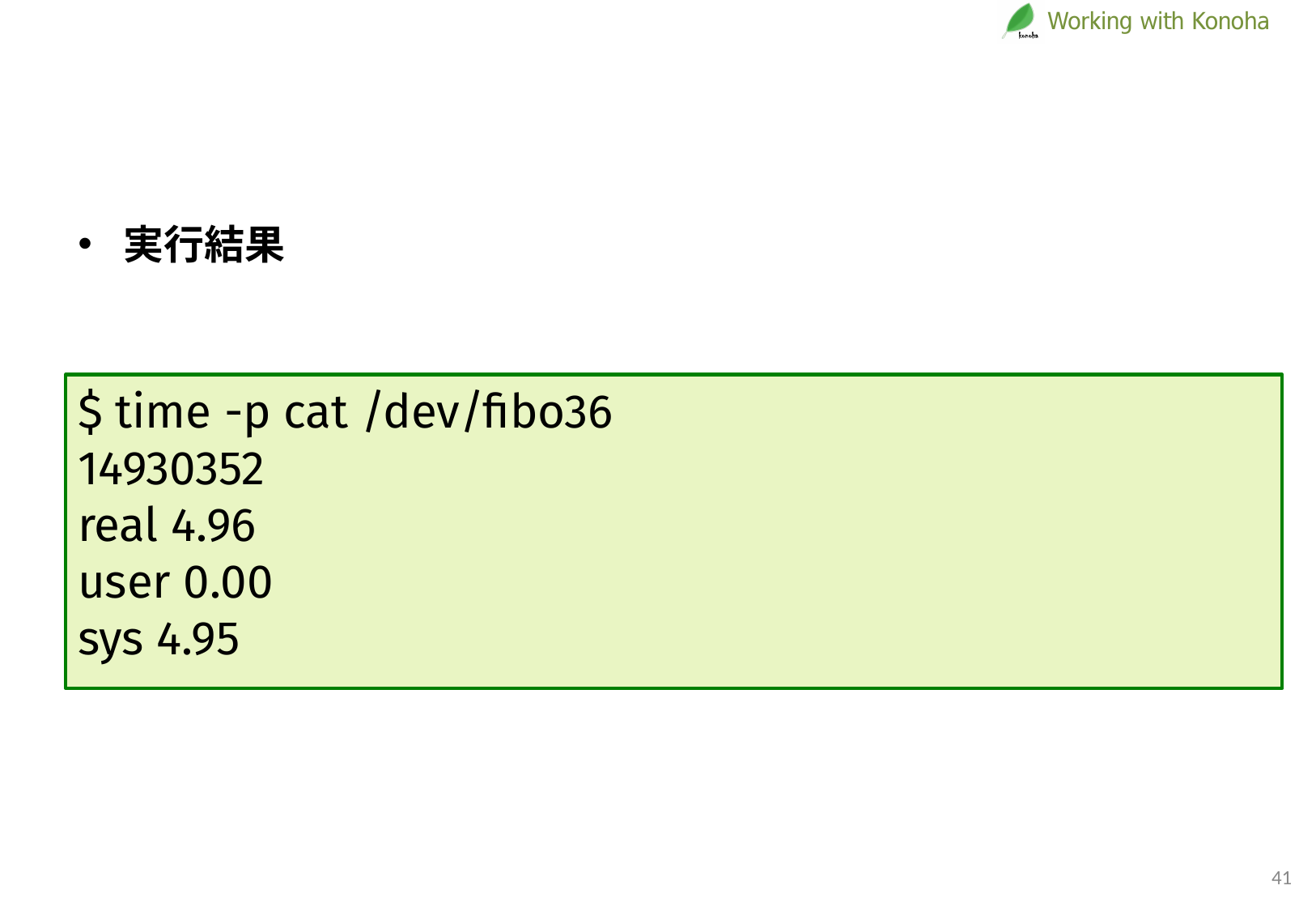

#
実行結果

$ time -p cat /dev/fibo36
14930352
real 4.96
user 0.00
sys 4.95
41